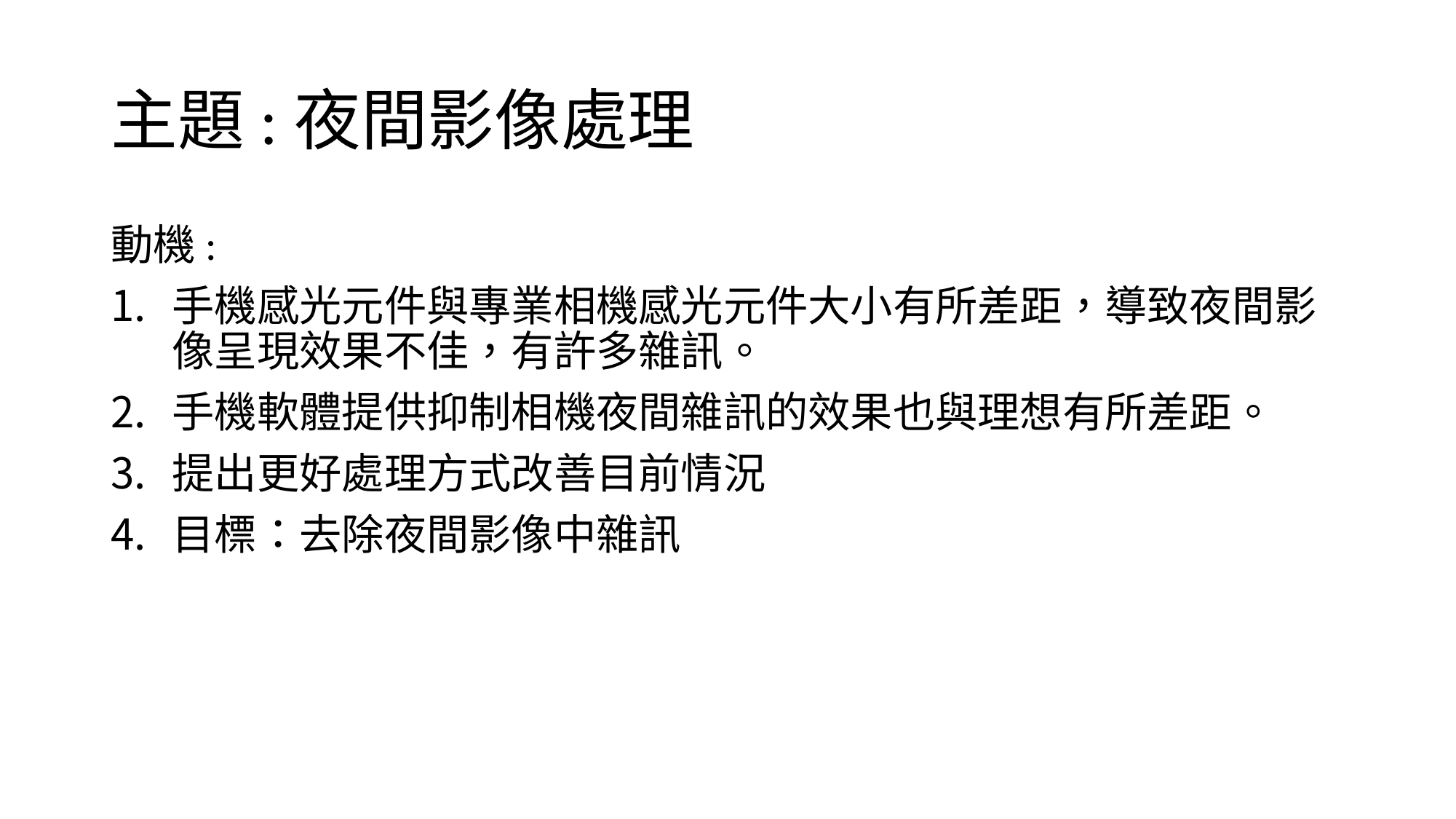

# 主題:夜間影像處理
動機:
手機感光元件與專業相機感光元件大小有所差距，導致夜間影像呈現效果不佳，有許多雜訊。
手機軟體提供抑制相機夜間雜訊的效果也與理想有所差距。
提出更好處理方式改善目前情況
目標：去除夜間影像中雜訊